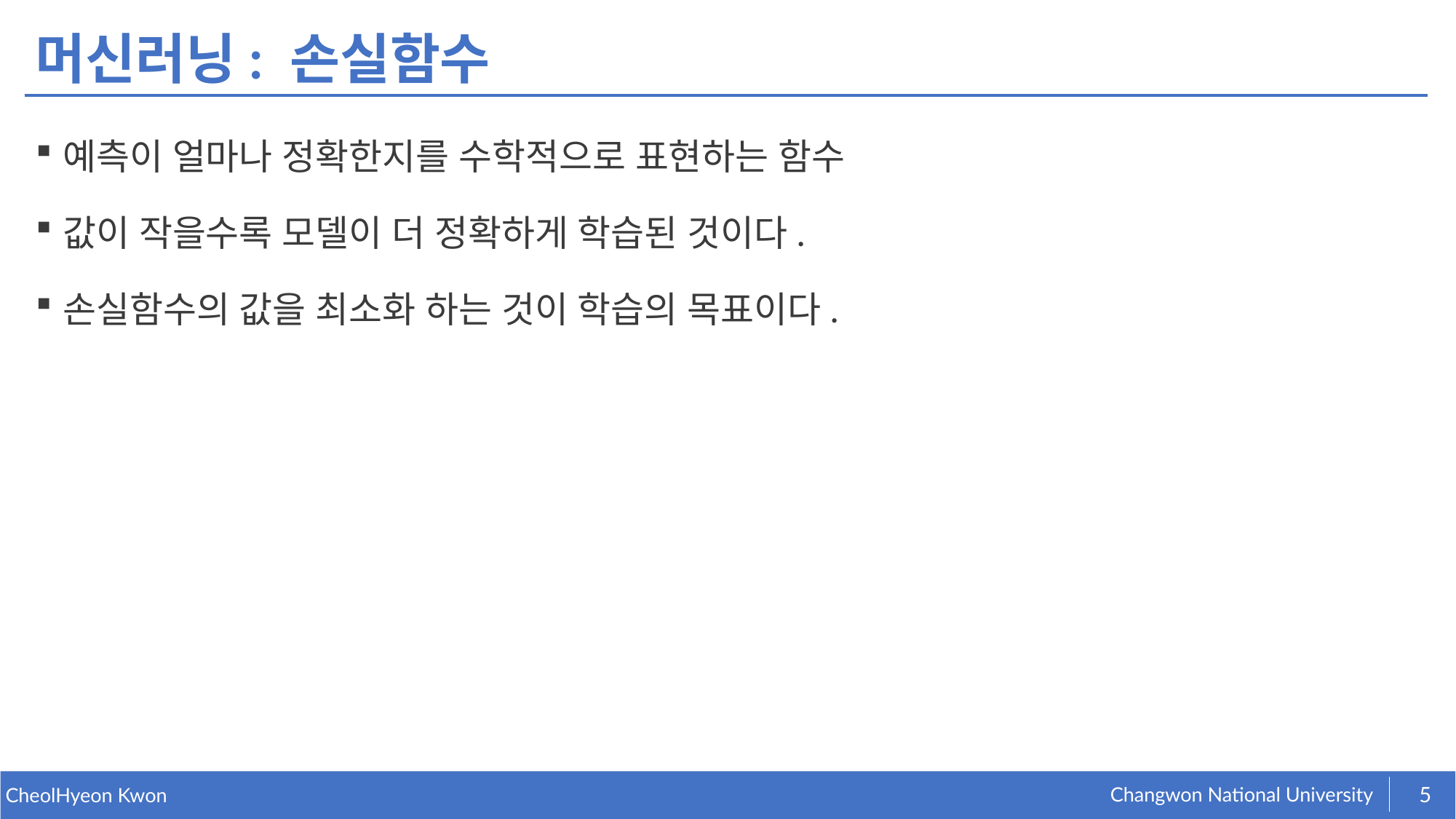

# 머신러닝: 손실함수
예측이 얼마나 정확한지를 수학적으로 표현하는 함수
값이 작을수록 모델이 더 정확하게 학습된 것이다.
손실함수의 값을 최소화 하는 것이 학습의 목표이다.

5